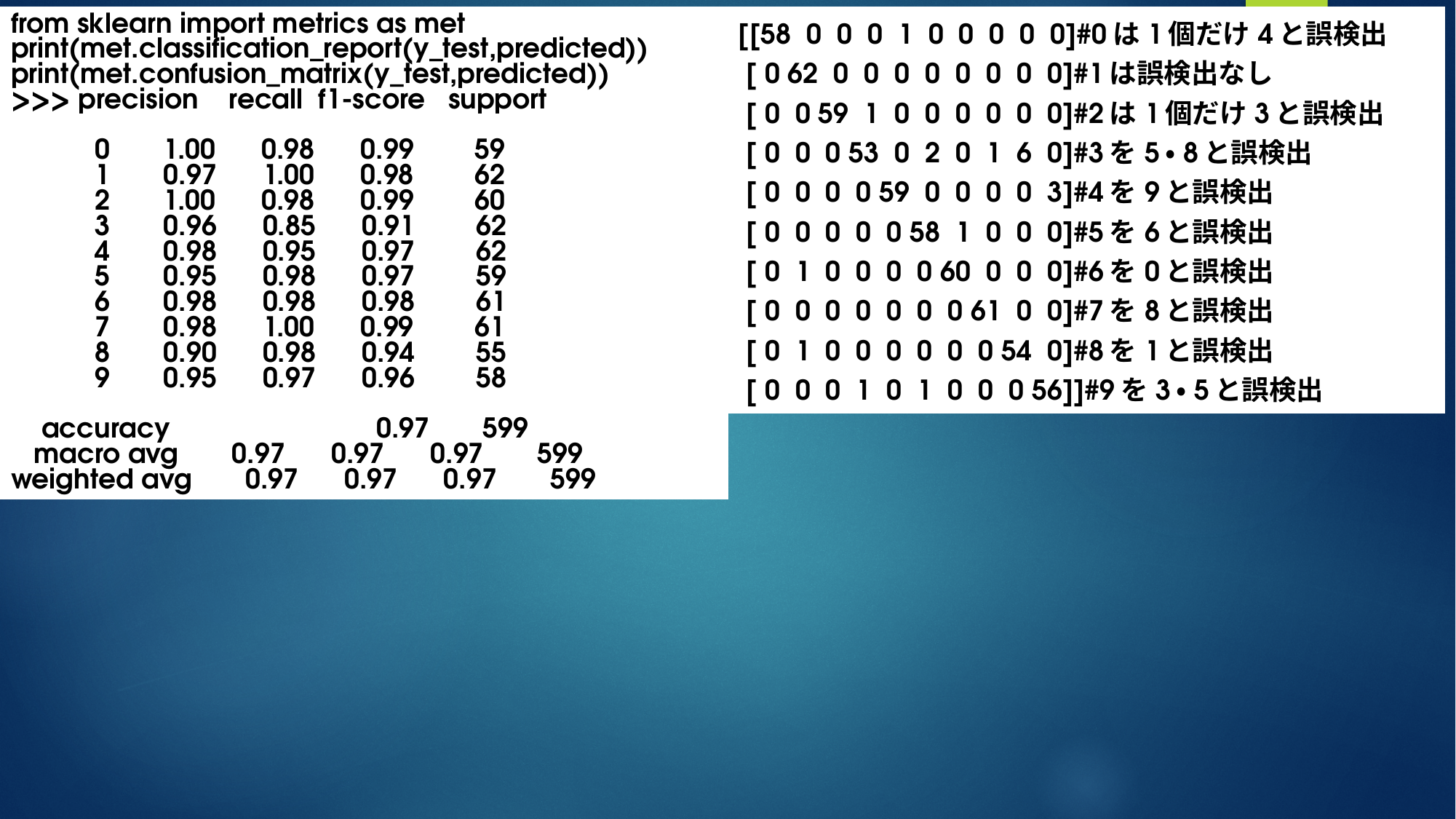

| from sklearn import metrics as met print(met.classification\_report(y\_test,predicted)) print(met.confusion\_matrix(y\_test,predicted)) >>> precision recall f1-score support 0 1.00 0.98 0.99 59 1 0.97 1.00 0.98 62 2 1.00 0.98 0.99 60 3 0.96 0.85 0.91 62 4 0.98 0.95 0.97 62 5 0.95 0.98 0.97 59 6 0.98 0.98 0.98 61 7 0.98 1.00 0.99 61 8 0.90 0.98 0.94 55 9 0.95 0.97 0.96 58 accuracy 0.97 599 macro avg 0.97 0.97 0.97 599 weighted avg 0.97 0.97 0.97 599 |
| --- |
| [[58 0 0 0 1 0 0 0 0 0]#0は1個だけ4と誤検出 [ 0 62 0 0 0 0 0 0 0 0]#1は誤検出なし [ 0 0 59 1 0 0 0 0 0 0]#2は1個だけ3と誤検出 [ 0 0 0 53 0 2 0 1 6 0]#3を5・8と誤検出 [ 0 0 0 0 59 0 0 0 0 3]#4を9と誤検出 [ 0 0 0 0 0 58 1 0 0 0]#5を6と誤検出 [ 0 1 0 0 0 0 60 0 0 0]#6を0と誤検出 [ 0 0 0 0 0 0 0 61 0 0]#7を8と誤検出 [ 0 1 0 0 0 0 0 0 54 0]#8を1と誤検出 [ 0 0 0 1 0 1 0 0 0 56]]#9を3・5と誤検出 |
| --- |